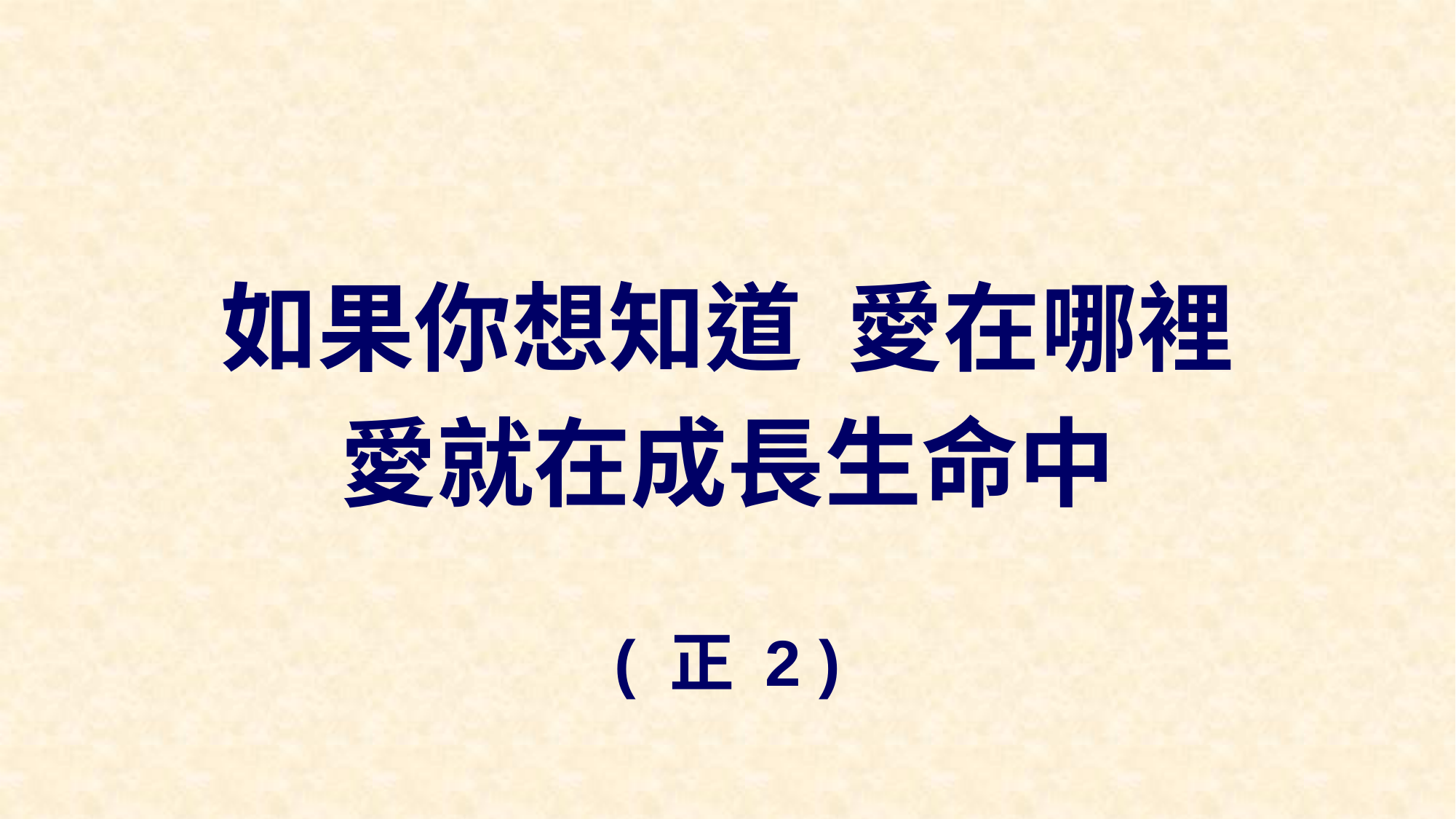

如果你想知道  愛在哪裡
愛就在成長生命中
( 正 2 )